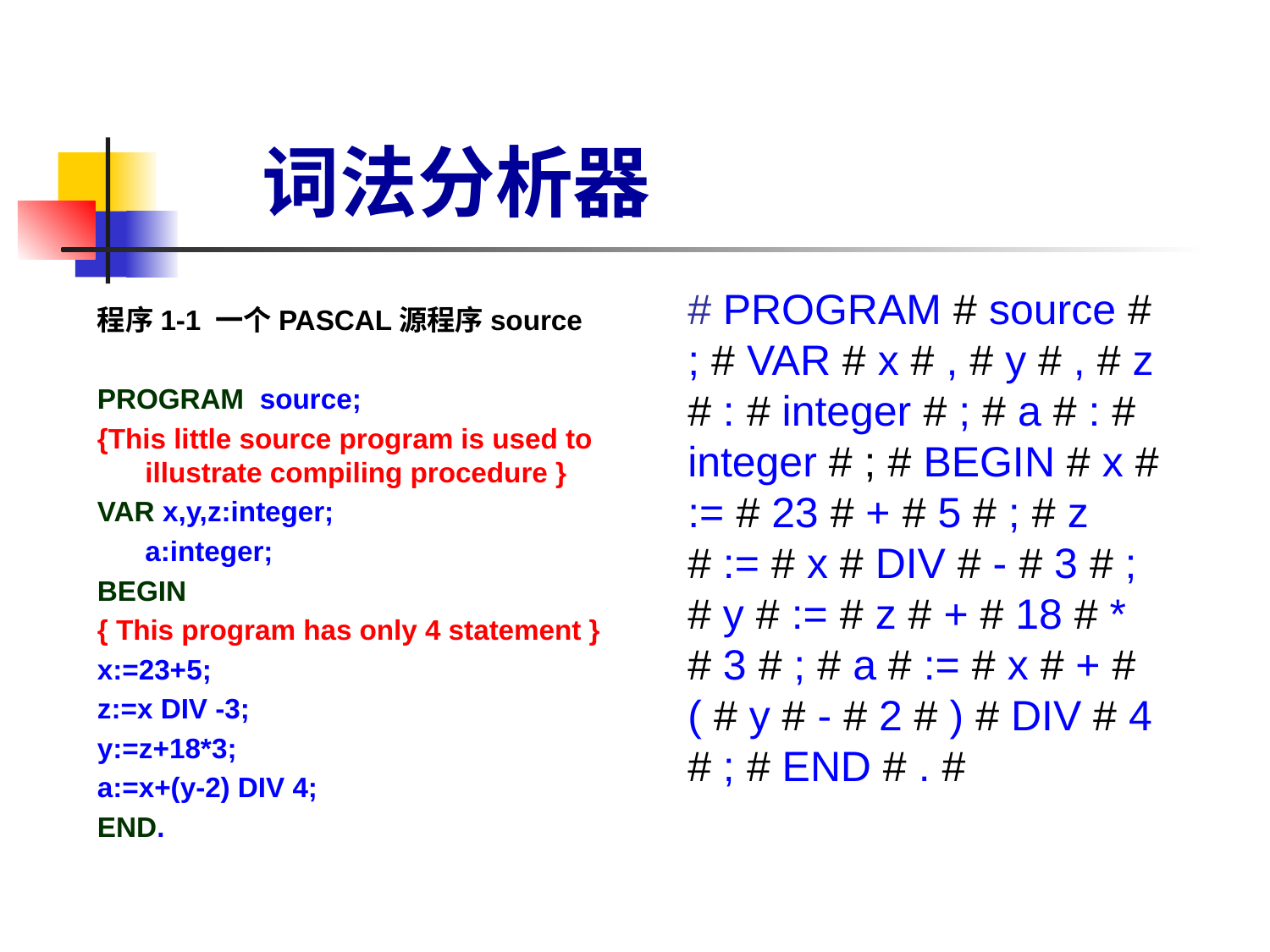

# 词法分析器
# PROGRAM # source # ; # VAR # x # , # y # , # z # : # integer # ; # a # : # integer # ; # BEGIN # x # := # 23 # + # 5 # ; # z # := # x # DIV # - # 3 # ; # y # := # z # + # 18 # * # 3 # ; # a # := # x # + # ( # y # - # 2 # ) # DIV # 4 # ; # END # . #

程序1-1 一个PASCAL源程序source

PROGRAM  source;
{This little source program is used to illustrate compiling procedure }
VAR x,y,z:integer;
	a:integer;
BEGIN
{ This program has only 4 statement }
x:=23+5;
z:=x DIV -3;
y:=z+18*3;
a:=x+(y-2) DIV 4;
END.